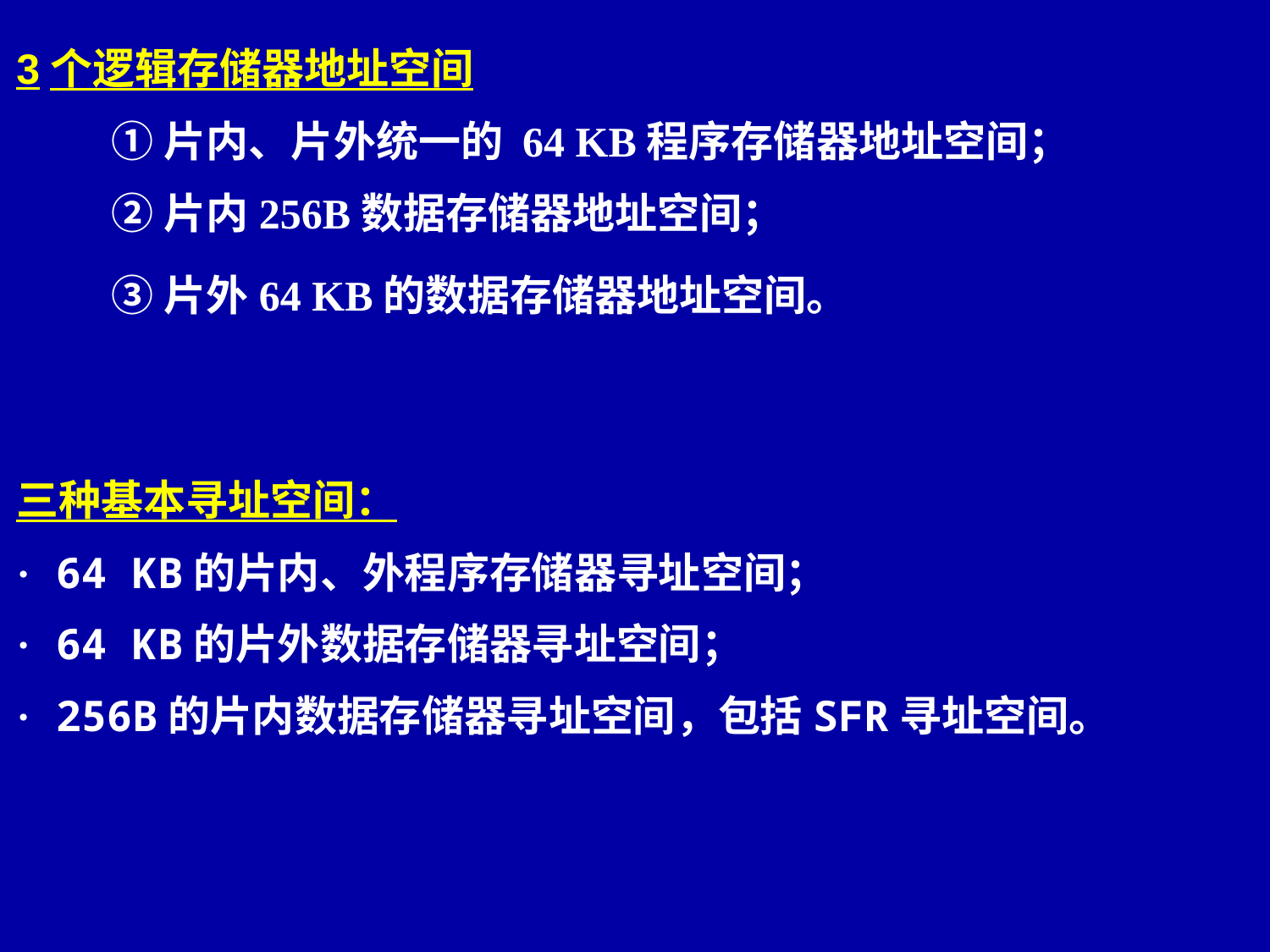

3个逻辑存储器地址空间
          ①片内、片外统一的 64 KB程序存储器地址空间；
          ②片内256B数据存储器地址空间；
          ③片外64 KB的数据存储器地址空间。

三种基本寻址空间：
· 64 KB的片内、外程序存储器寻址空间；
· 64 KB的片外数据存储器寻址空间；
· 256B的片内数据存储器寻址空间，包括SFR寻址空间。